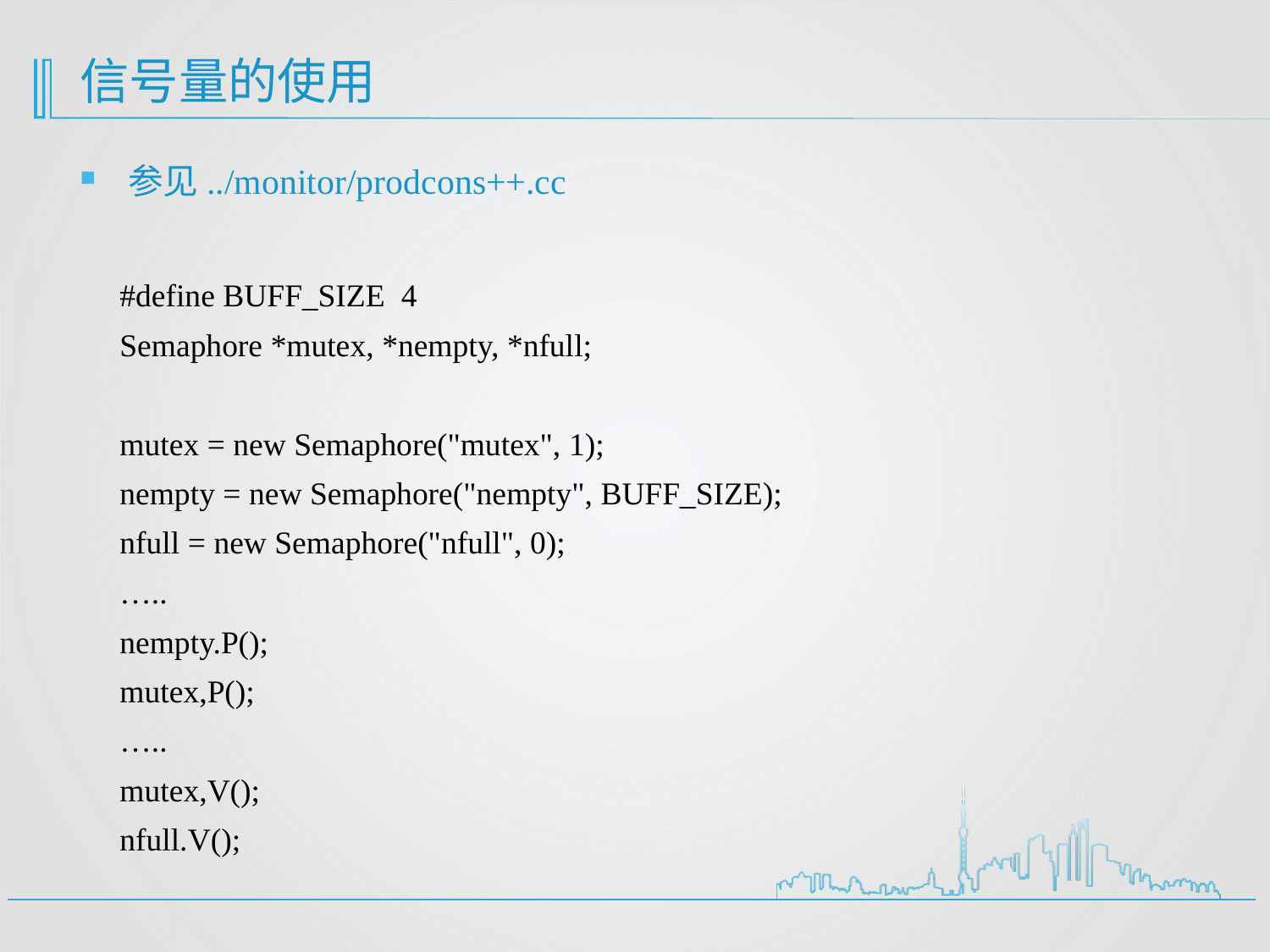

# 信号量的使用
参见../monitor/prodcons++.cc

#define BUFF_SIZE  4
Semaphore *mutex, *nempty, *nfull;

mutex = new Semaphore("mutex", 1);
nempty = new Semaphore("nempty", BUFF_SIZE);
nfull = new Semaphore("nfull", 0);
…..
nempty.P();
mutex,P();
…..
mutex,V();
nfull.V();